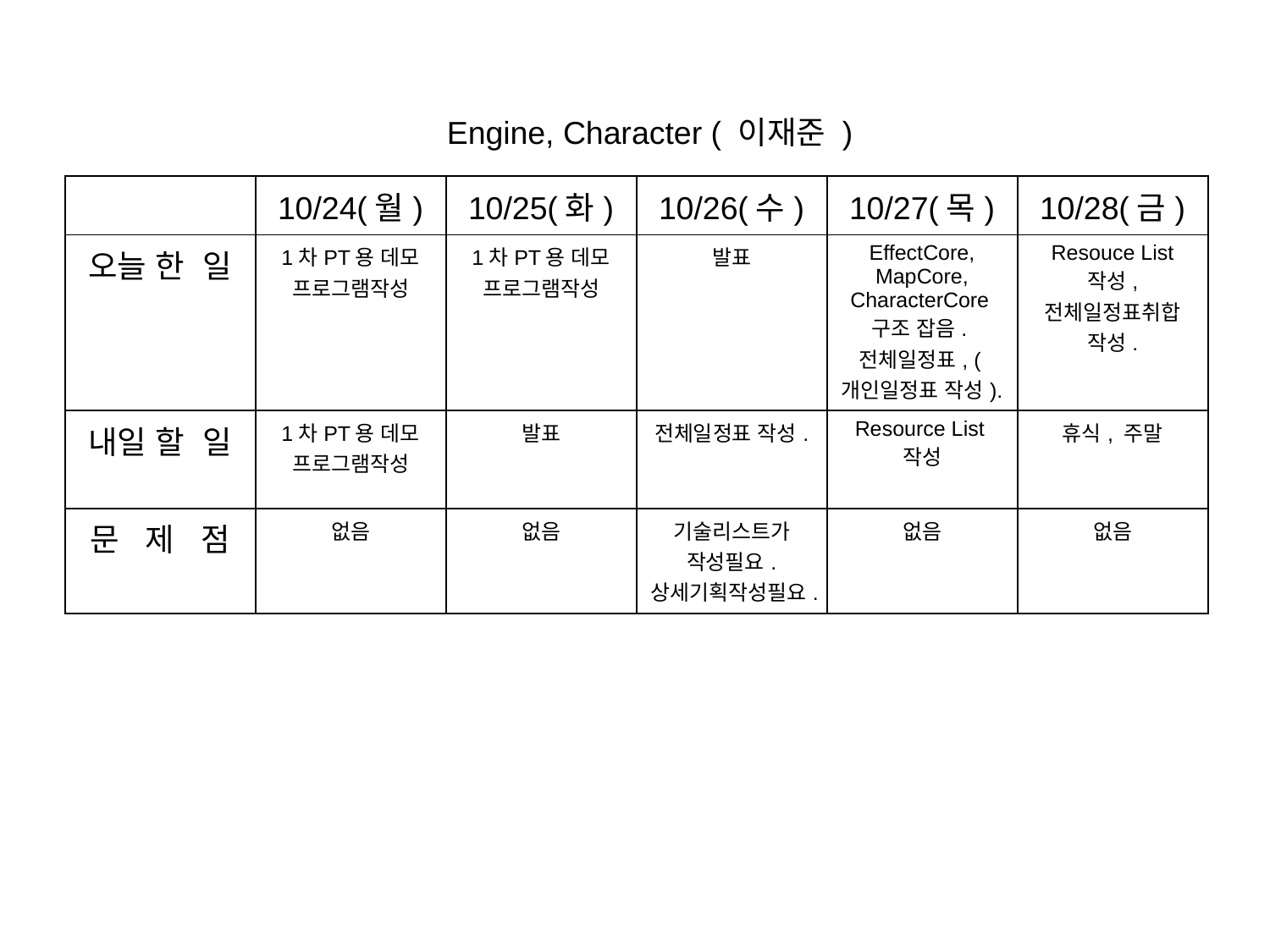

Engine, Character ( 이재준 )
|  | 10/24(월) | 10/25(화) | 10/26(수) | 10/27(목) | 10/28(금) |
| --- | --- | --- | --- | --- | --- |
| 오늘 한 일 | 1차PT용 데모 프로그램작성 | 1차PT용 데모 프로그램작성 | 발표 | EffectCore, MapCore, CharacterCore구조 잡음. 전체일정표, (개인일정표 작성). | Resouce List 작성, 전체일정표취합 작성. |
| 내일 할 일 | 1차PT용 데모 프로그램작성 | 발표 | 전체일정표 작성. | Resource List작성 | 휴식, 주말 |
| 문 제 점 | 없음 | 없음 | 기술리스트가 작성필요. 상세기획작성필요. | 없음 | 없음 |